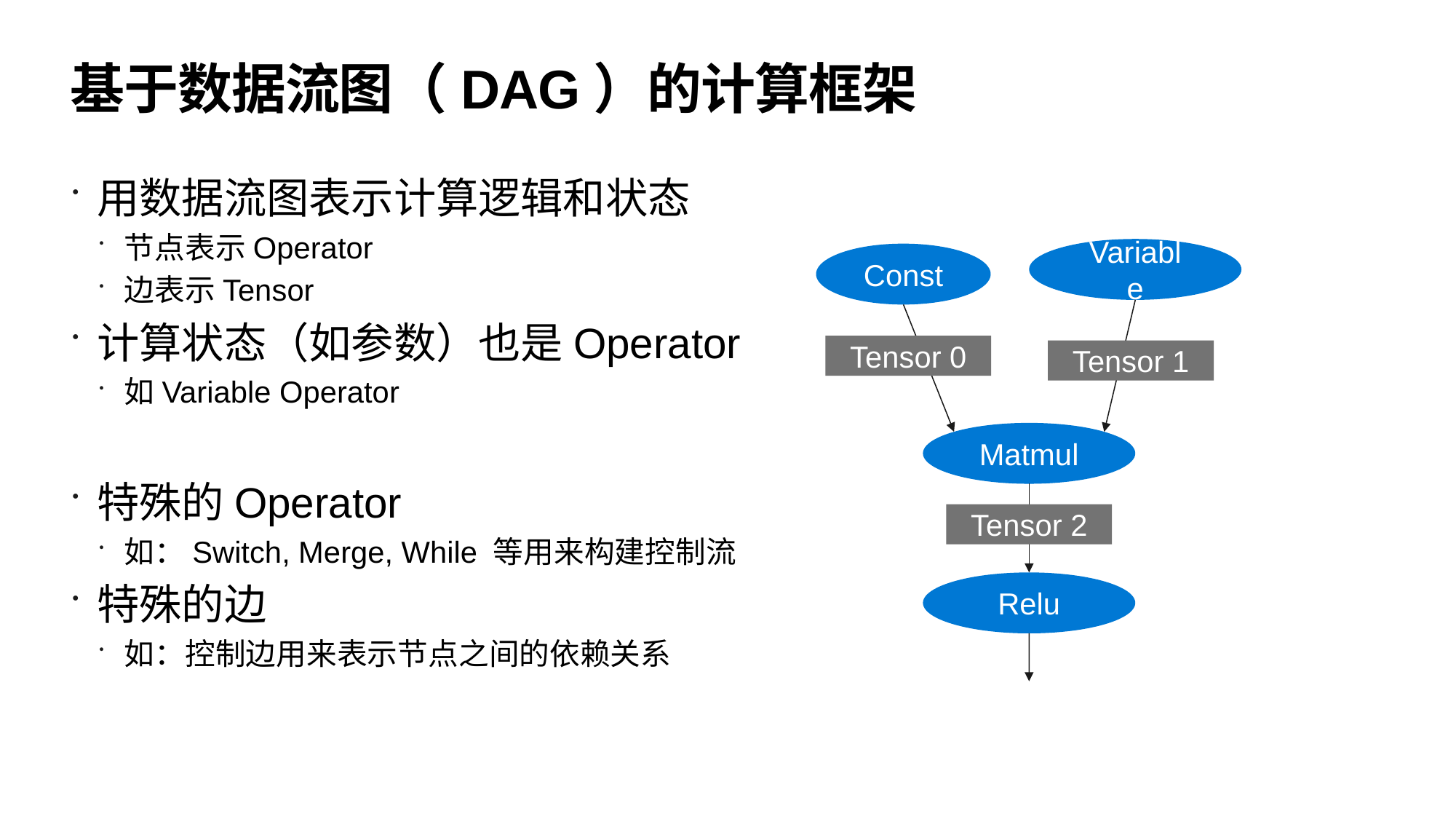

# 基于数据流图（DAG）的计算框架
用数据流图表示计算逻辑和状态
节点表示Operator
边表示Tensor
计算状态（如参数）也是Operator
如Variable Operator

特殊的Operator
如：Switch, Merge, While 等用来构建控制流
特殊的边
如：控制边用来表示节点之间的依赖关系

Variable
Const
Tensor 0
Tensor 1
Matmul
Tensor 2
Relu